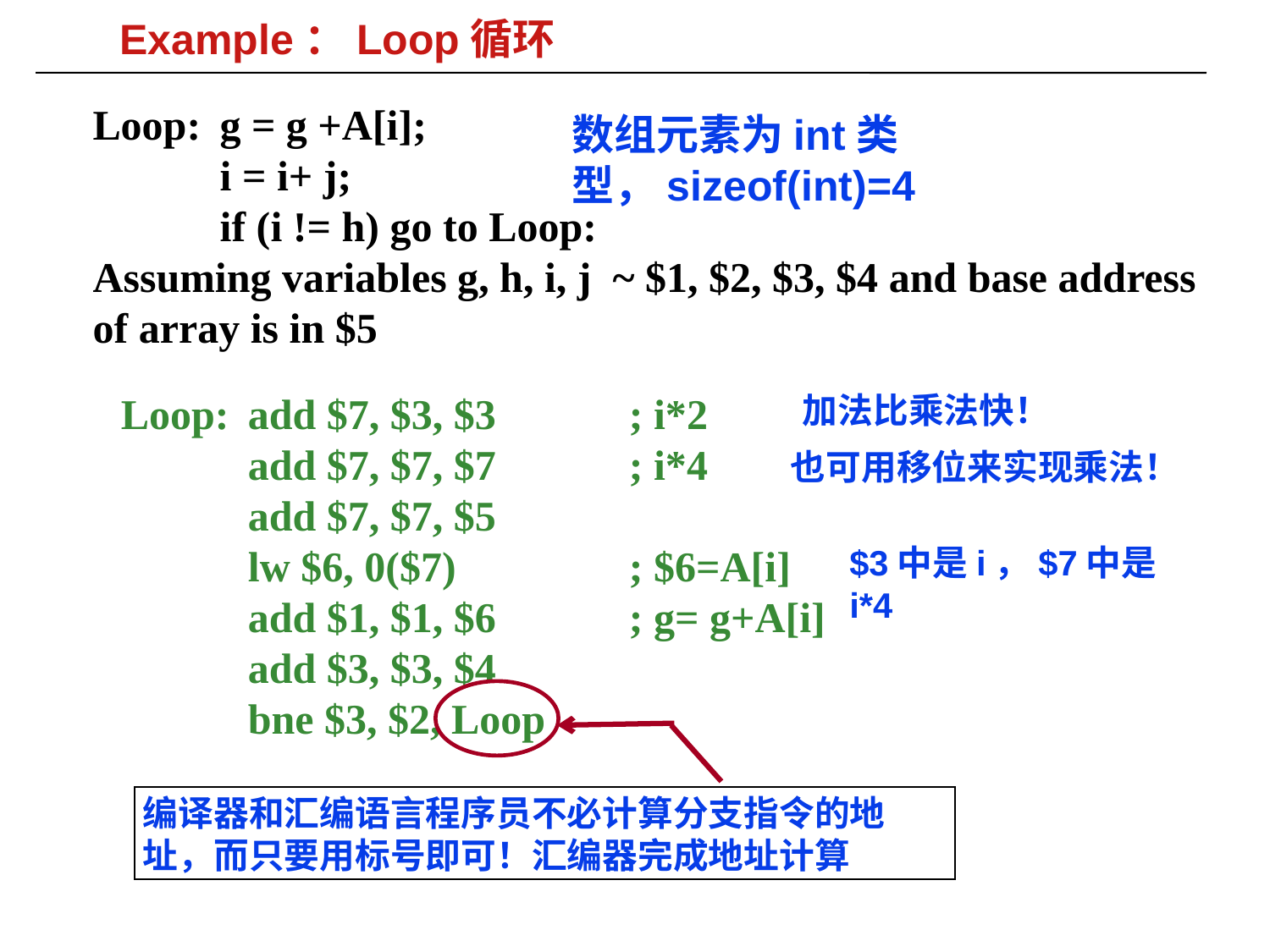

# Example：Loop循环
Loop:	g = g +A[i];
	i = i+ j;
	if (i != h) go to Loop:
Assuming variables g, h, i, j  ~ $1, $2, $3, $4 and base address
of array is in $5
数组元素为int类型，sizeof(int)=4
Loop:	add $7, $3, $3          	; i*2
	add $7, $7, $7          	; i*4
	add $7, $7, $5
	lw $6, 0($7)	           	; $6=A[i]
	add $1, $1, $6	           	; g= g+A[i]
	add $3, $3, $4
	bne $3, $2, Loop

加法比乘法快！
也可用移位来实现乘法！
$3中是i，$7中是i*4

编译器和汇编语言程序员不必计算分支指令的地址，而只要用标号即可！汇编器完成地址计算